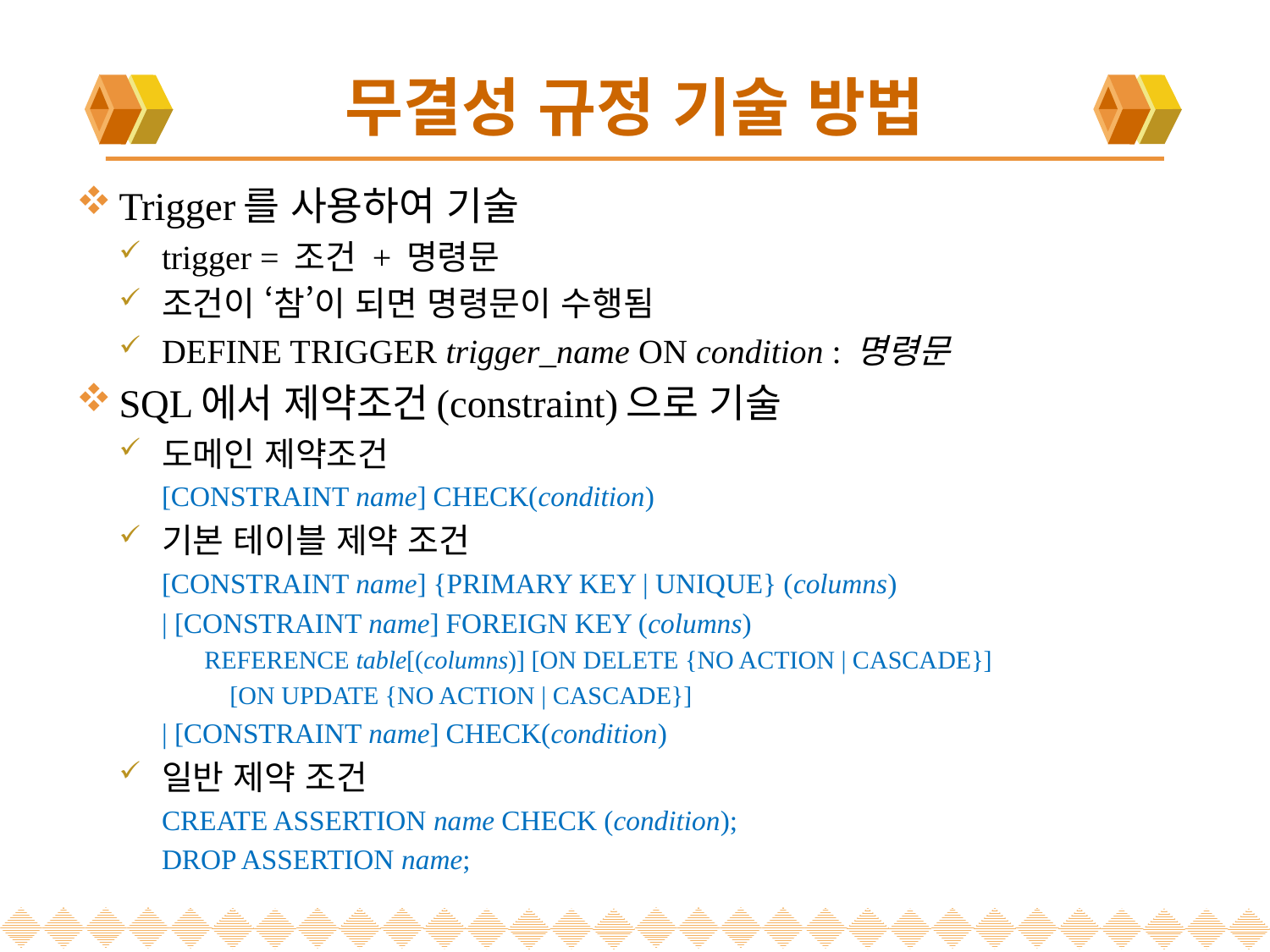

# 무결성 규정 기술 방법
Trigger를 사용하여 기술
trigger = 조건 + 명령문
조건이 ‘참’이 되면 명령문이 수행됨
DEFINE TRIGGER trigger_name ON condition : 명령문
SQL에서 제약조건(constraint)으로 기술
도메인 제약조건
[CONSTRAINT name] CHECK(condition)
기본 테이블 제약 조건
[CONSTRAINT name] {PRIMARY KEY | UNIQUE} (columns)
| [CONSTRAINT name] FOREIGN KEY (columns)
REFERENCE table[(columns)] [ON DELETE {NO ACTION | CASCADE}]
			    [ON UPDATE {NO ACTION | CASCADE}]
| [CONSTRAINT name] CHECK(condition)
일반 제약 조건
CREATE ASSERTION name CHECK (condition);
DROP ASSERTION name;